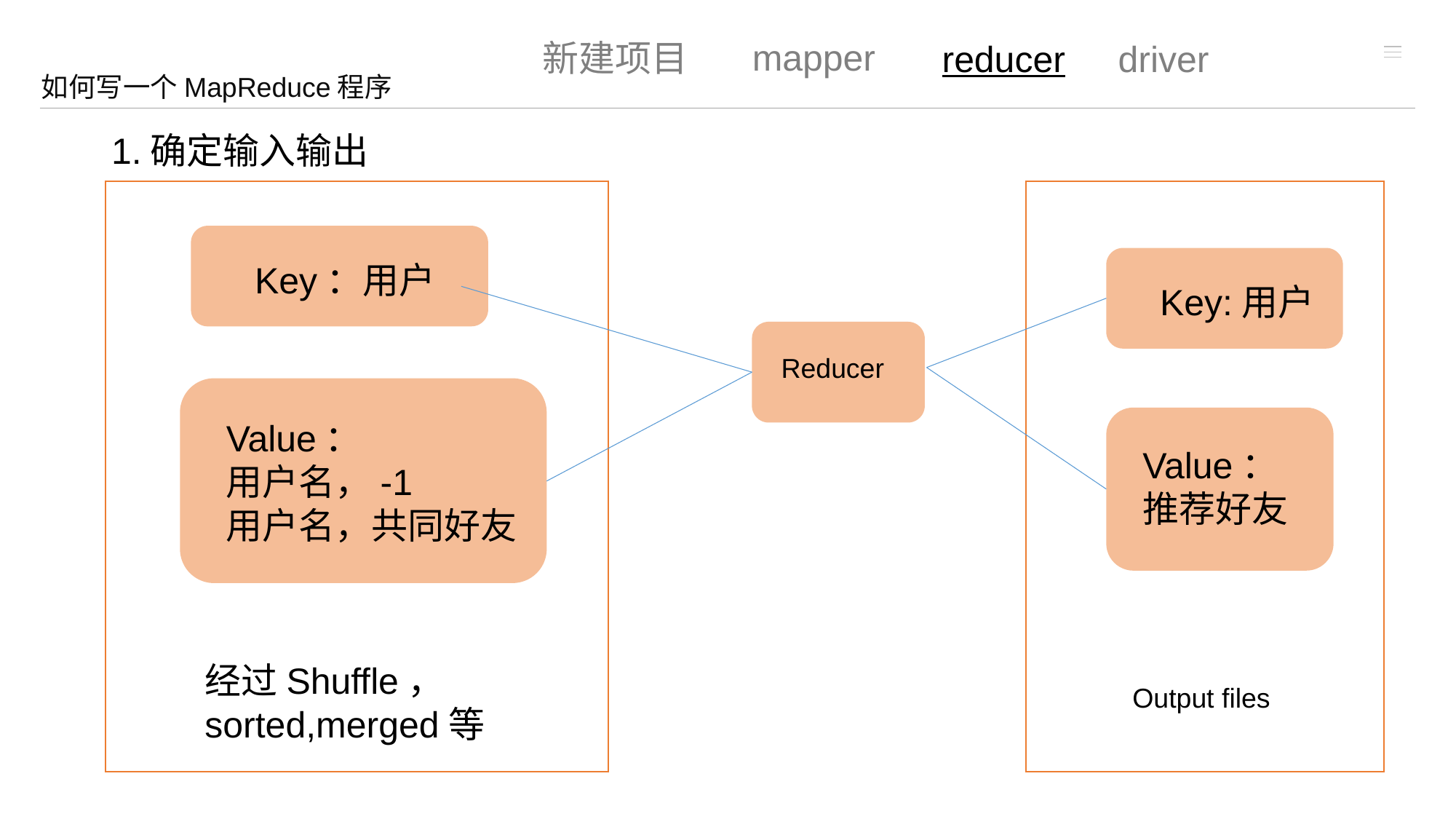

mapper
新建项目
driver
reducer
如何写一个MapReduce程序
1.确定输入输出

Key：用户

Key:用户

Reducer

Value：
用户名，-1
用户名，共同好友

Value：
推荐好友

经过Shuffle，
sorted,merged等
Output files